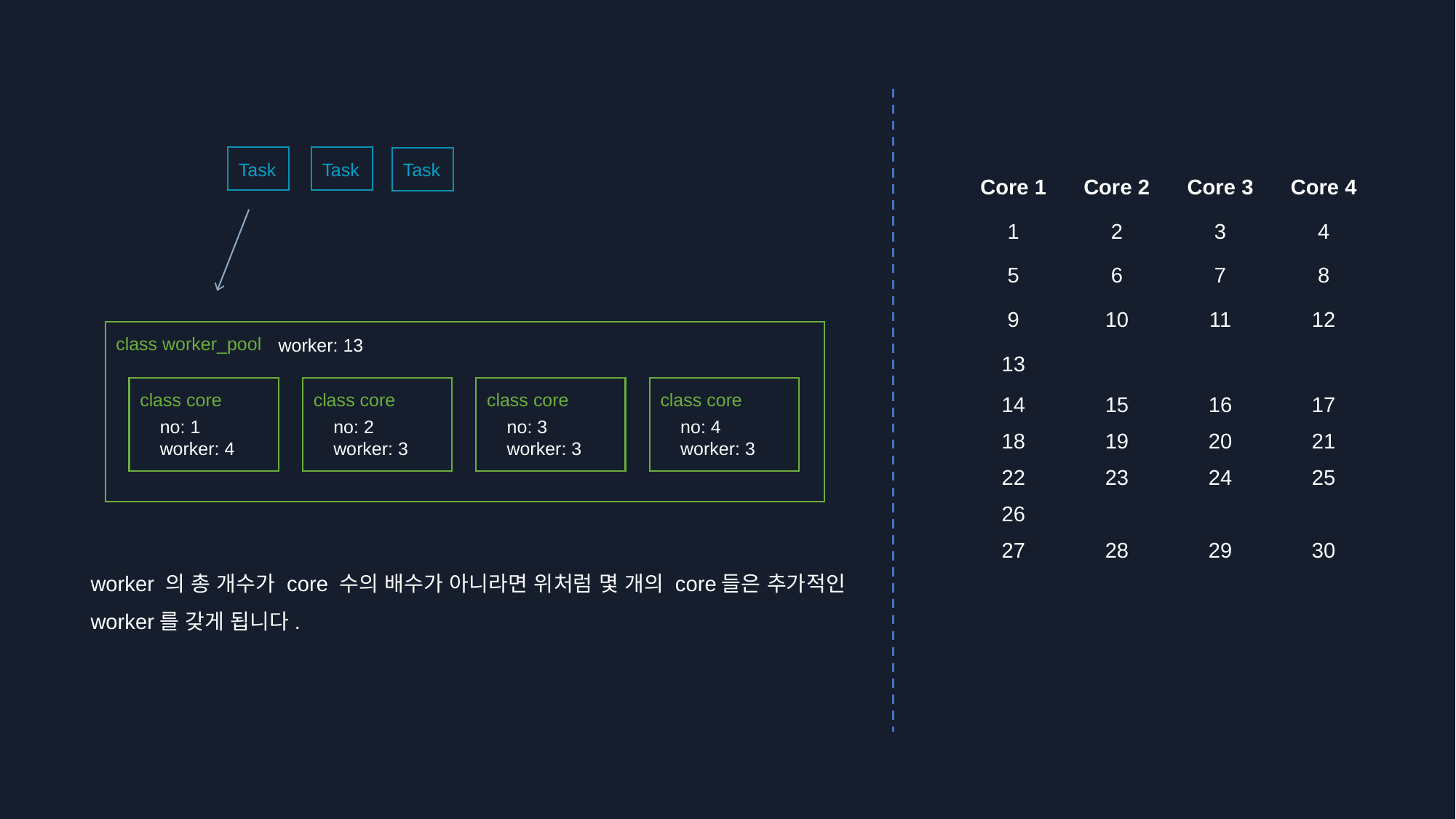

Task
Task
Task
| Core 1 | Core 2 | Core 3 | Core 4 |
| --- | --- | --- | --- |
| 1 | 2 | 3 | 4 |
| 5 | 6 | 7 | 8 |
| 9 | 10 | 11 | 12 |
| 13 |  |  |  |
| 14 | 15 | 16 | 17 |
| 18 | 19 | 20 | 21 |
| 22 | 23 | 24 | 25 |
| 26 |  |  |  |
| 27 | 28 | 29 | 30 |
class worker_pool
worker: 13
class core
no: 1
worker: 4
class core
no: 2
worker: 3
class core
no: 3
worker: 3
class core
no: 4
worker: 3
worker 의 총 개수가 core 수의 배수가 아니라면 위처럼 몇 개의 core들은 추가적인
worker를 갖게 됩니다.